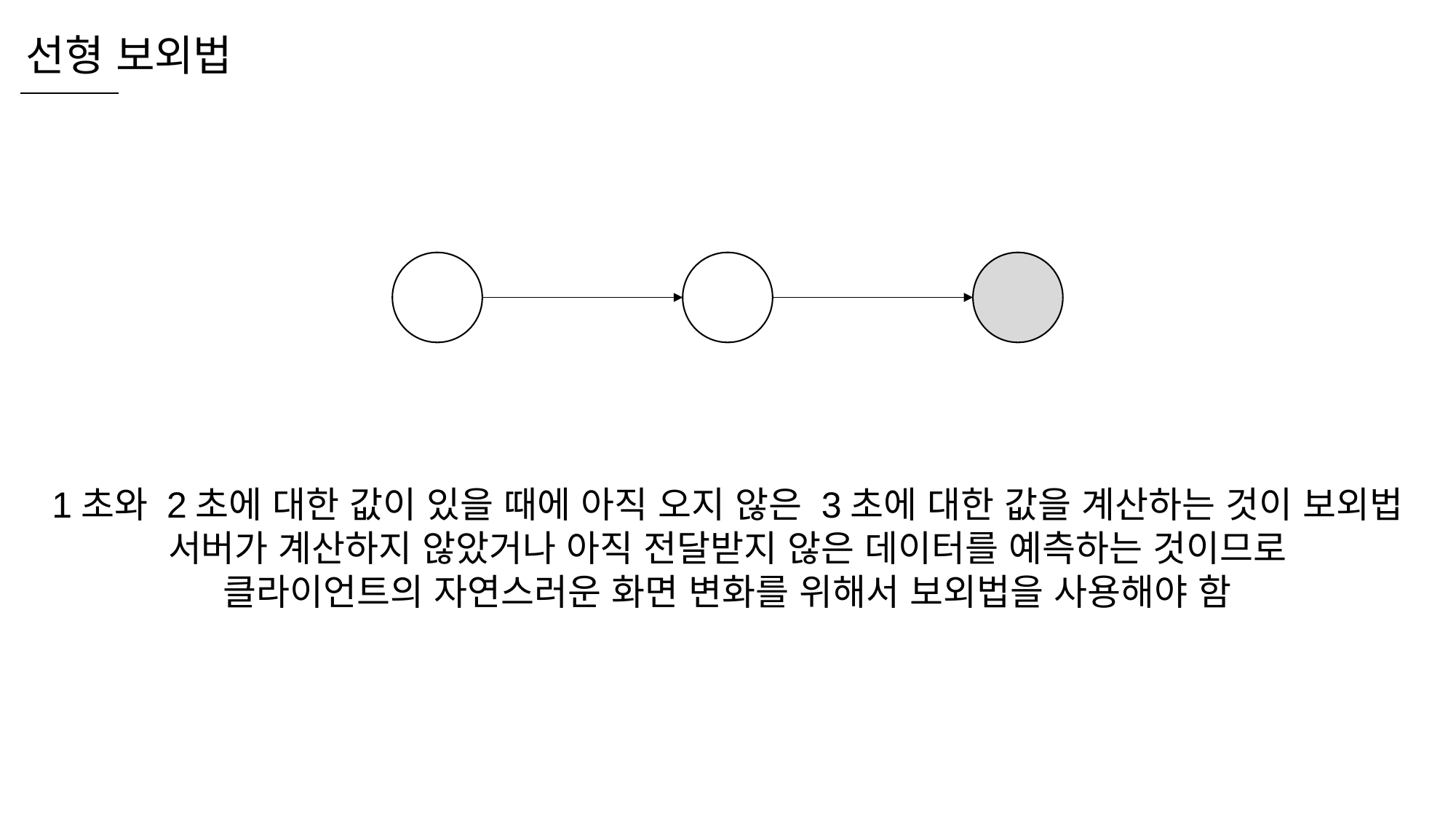

선형 보외법

1초와 2초에 대한 값이 있을 때에 아직 오지 않은 3초에 대한 값을 계산하는 것이 보외법
서버가 계산하지 않았거나 아직 전달받지 않은 데이터를 예측하는 것이므로
클라이언트의 자연스러운 화면 변화를 위해서 보외법을 사용해야 함